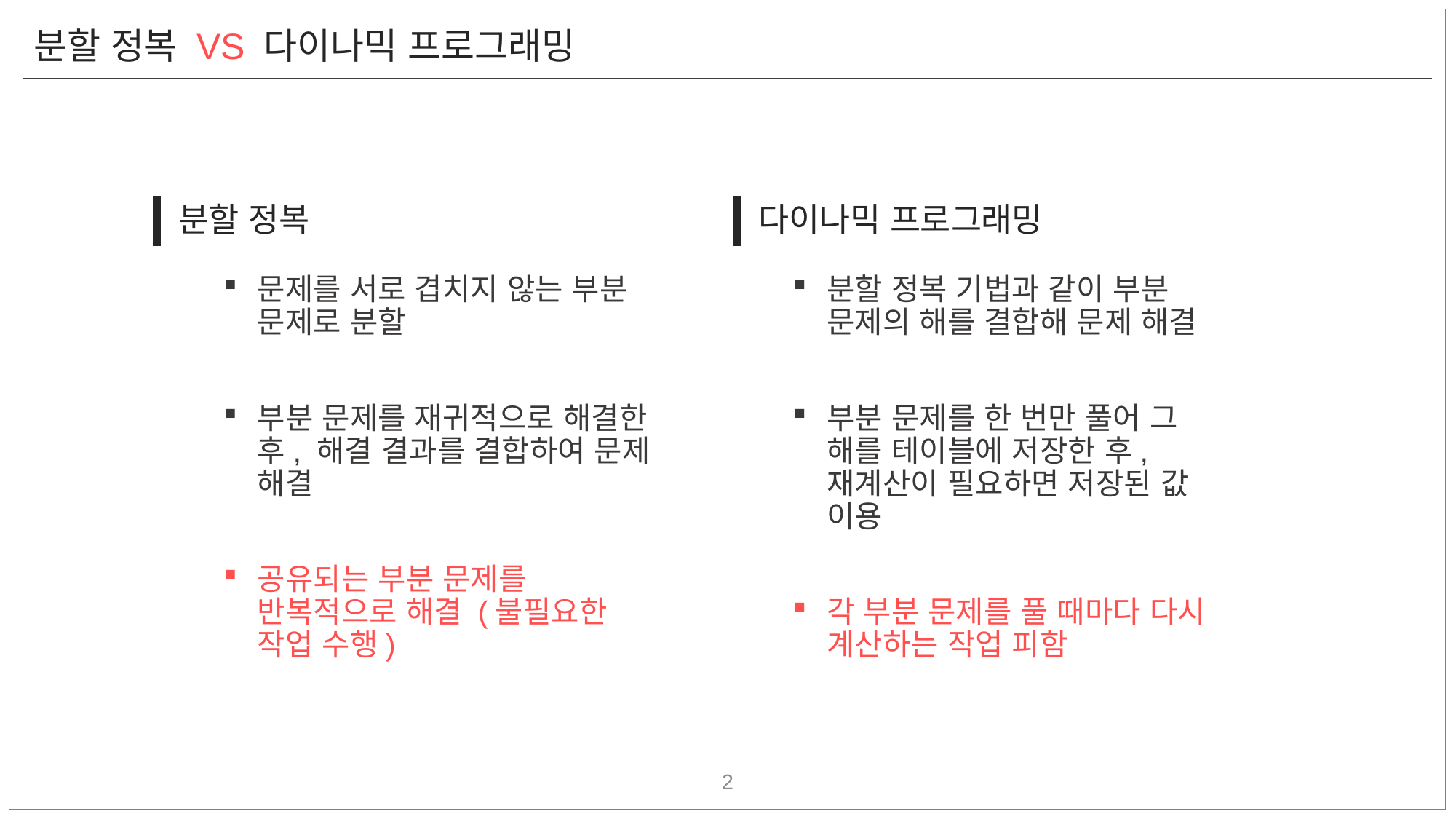

# 분할 정복 VS 다이나믹 프로그래밍
분할 정복
다이나믹 프로그래밍
문제를 서로 겹치지 않는 부분 문제로 분할

부분 문제를 재귀적으로 해결한 후, 해결 결과를 결합하여 문제 해결

공유되는 부분 문제를 반복적으로 해결 (불필요한 작업 수행)
분할 정복 기법과 같이 부분 문제의 해를 결합해 문제 해결

부분 문제를 한 번만 풀어 그 해를 테이블에 저장한 후, 재계산이 필요하면 저장된 값 이용

각 부분 문제를 풀 때마다 다시 계산하는 작업 피함
2